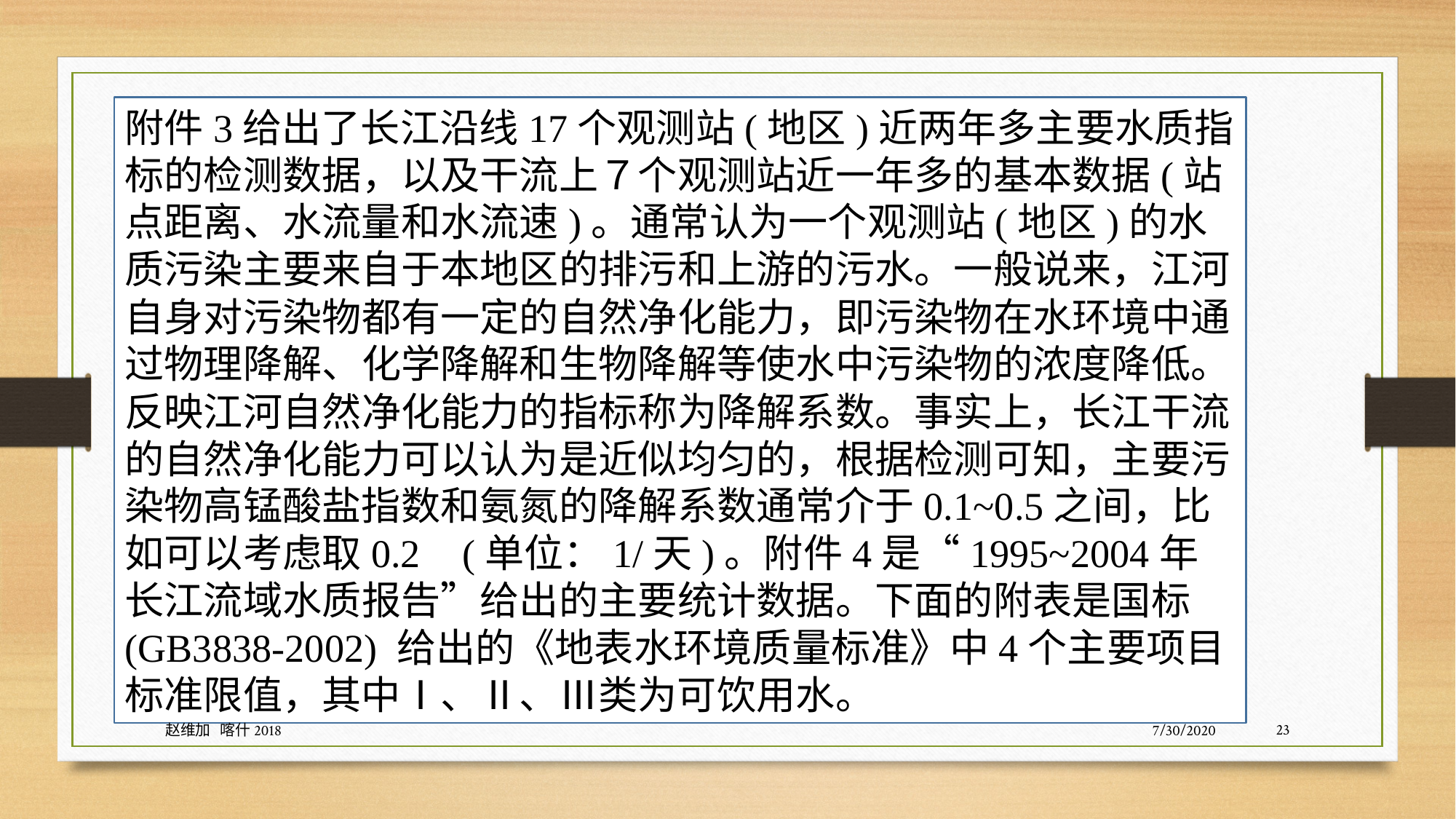

附件3给出了长江沿线17个观测站(地区)近两年多主要水质指标的检测数据，以及干流上７个观测站近一年多的基本数据(站点距离、水流量和水流速)。通常认为一个观测站(地区)的水质污染主要来自于本地区的排污和上游的污水。一般说来，江河自身对污染物都有一定的自然净化能力，即污染物在水环境中通过物理降解、化学降解和生物降解等使水中污染物的浓度降低。反映江河自然净化能力的指标称为降解系数。事实上，长江干流的自然净化能力可以认为是近似均匀的，根据检测可知，主要污染物高锰酸盐指数和氨氮的降解系数通常介于0.1~0.5之间，比如可以考虑取0.2　(单位：1/天)。附件4是“1995~2004年长江流域水质报告”给出的主要统计数据。下面的附表是国标(GB3838-2002) 给出的《地表水环境质量标准》中4个主要项目标准限值，其中Ⅰ、Ⅱ、Ⅲ类为可饮用水。
赵维加  喀什2018
7/30/2020
23